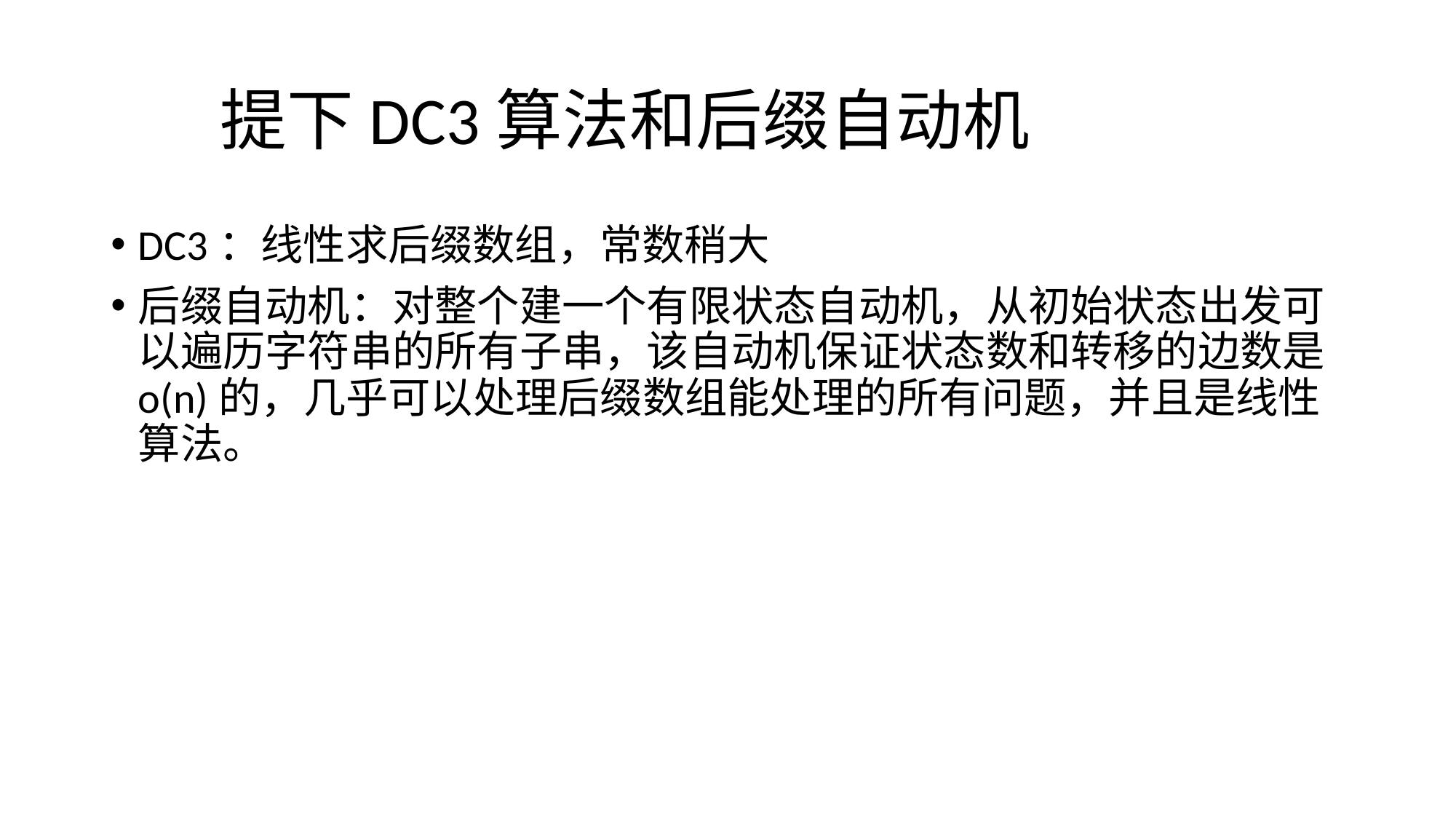

# 提下DC3算法和后缀自动机
DC3：线性求后缀数组，常数稍大
后缀自动机：对整个建一个有限状态自动机，从初始状态出发可以遍历字符串的所有子串，该自动机保证状态数和转移的边数是o(n)的，几乎可以处理后缀数组能处理的所有问题，并且是线性算法。